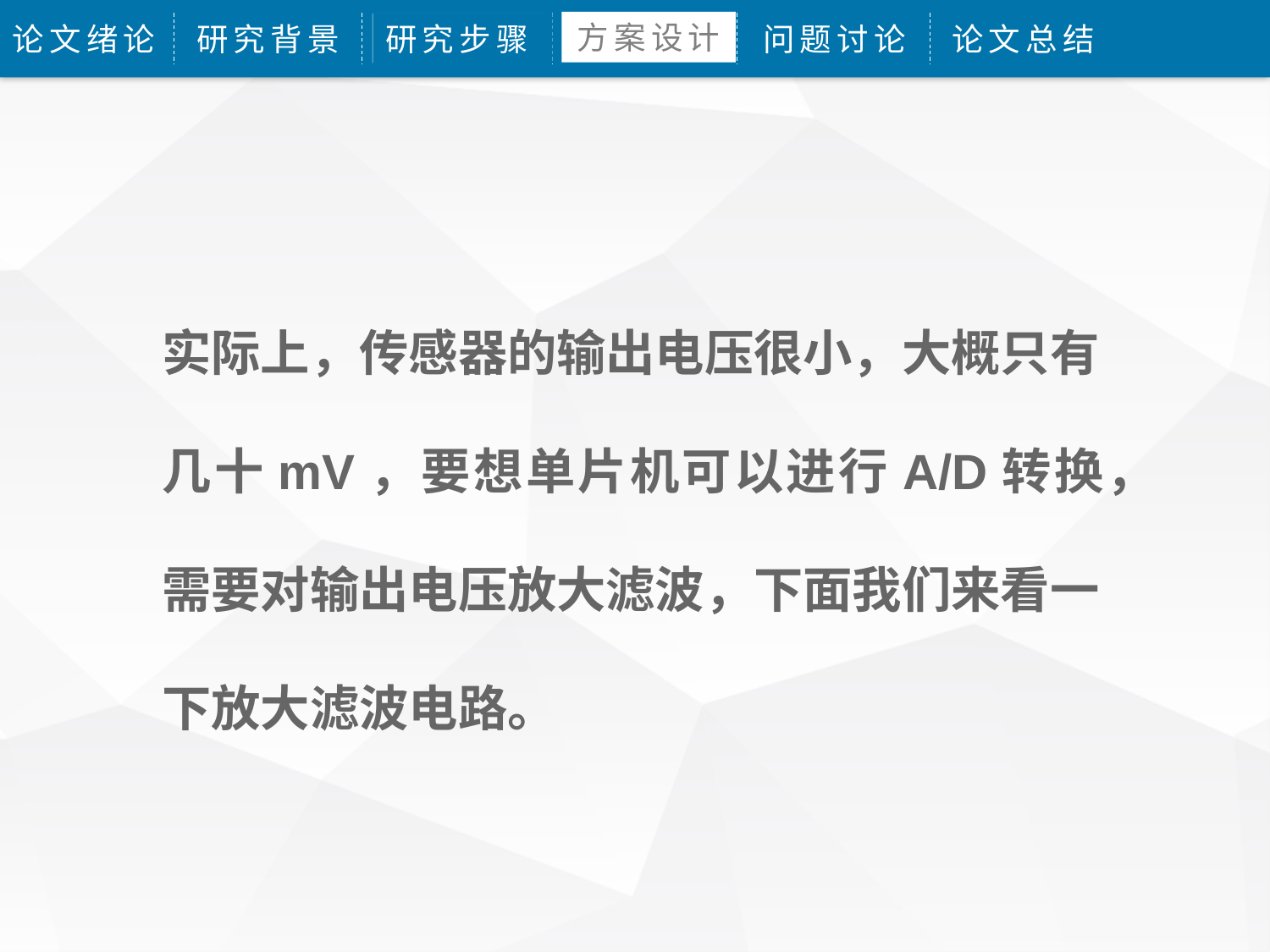

方案设计
论文绪论
研究背景
研究方法
研究步骤
研究结果
问题讨论
论文总结

实际上，传感器的输出电压很小，大概只有

几十mV，要想单片机可以进行A/D转换，

需要对输出电压放大滤波，下面我们来看一

下放大滤波电路。